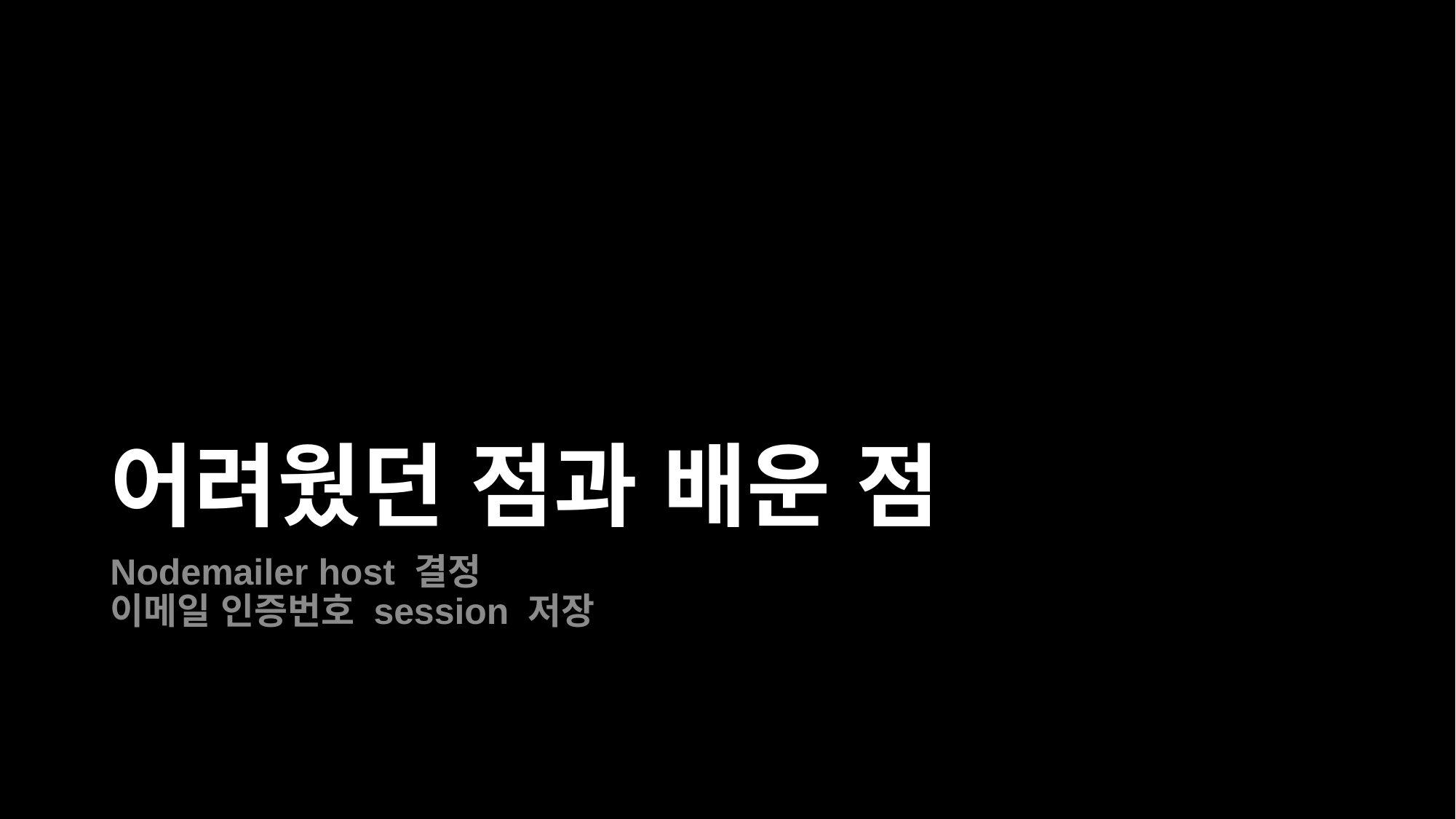

# 어려웠던 점과 배운 점
Nodemailer host 결정
이메일 인증번호 session 저장